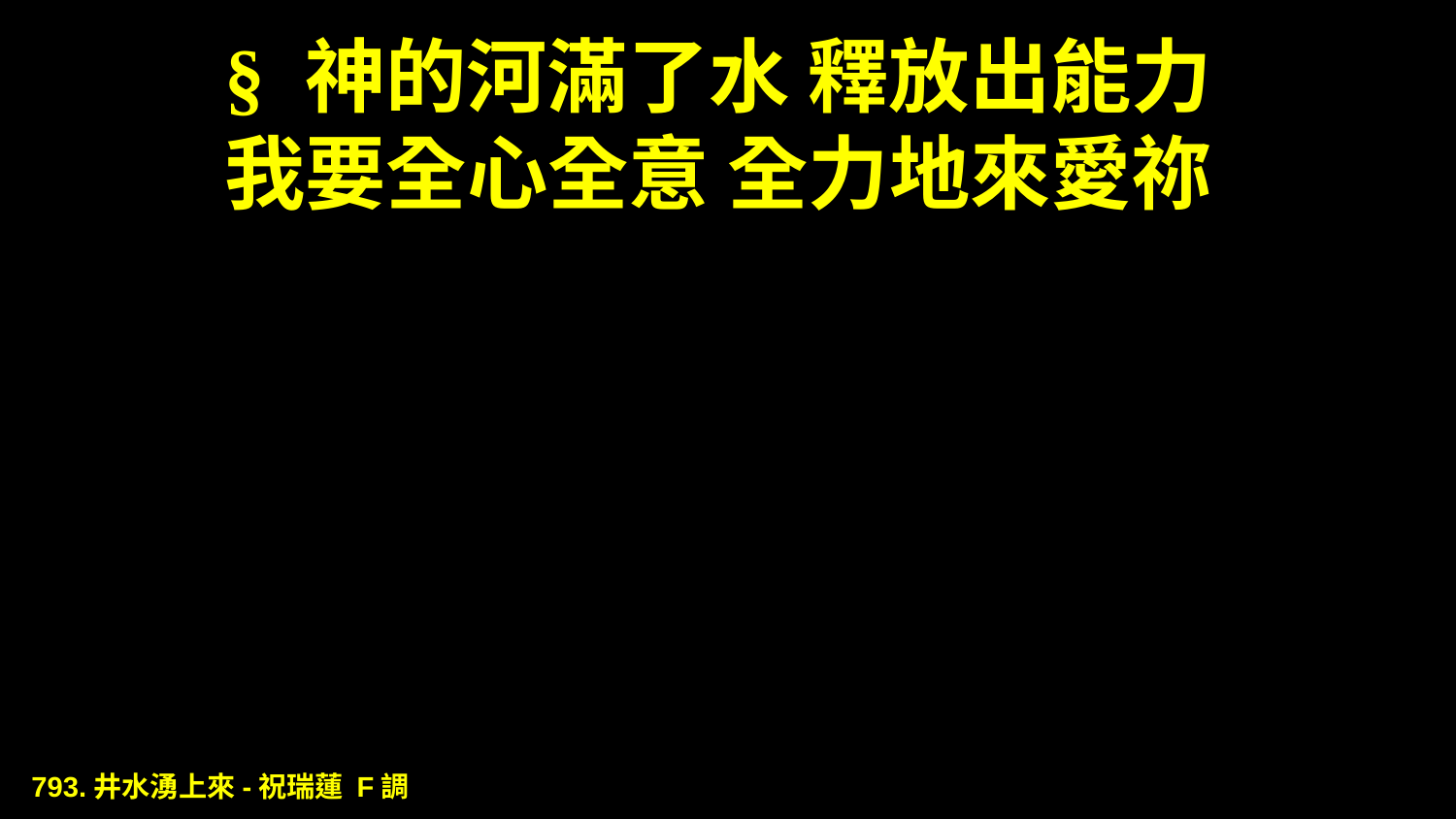

# § 神的河滿了水 釋放出能力 我要全心全意 全力地來愛祢
793.井水湧上來-祝瑞蓮 F調